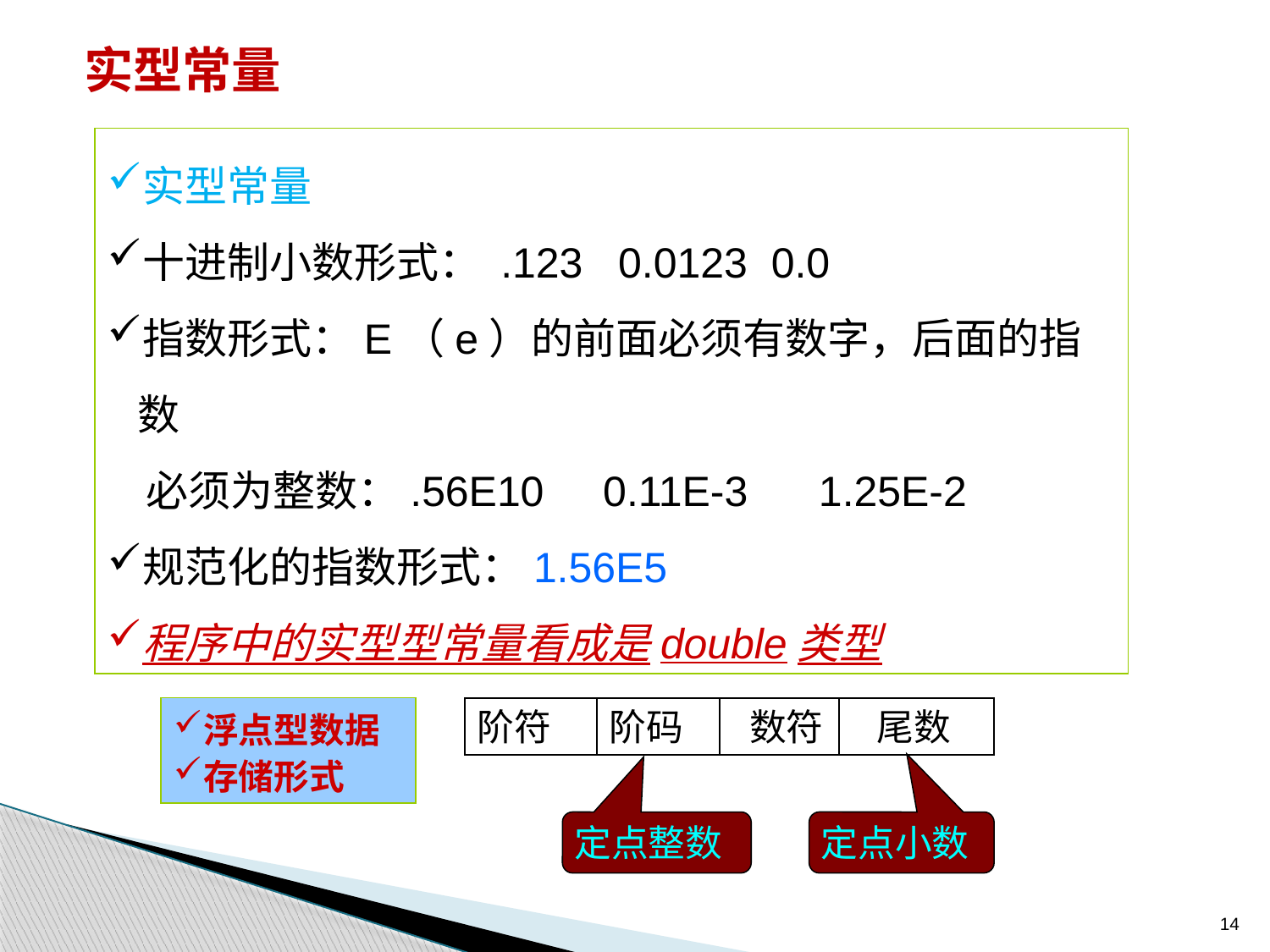

实型常量
实型常量
十进制小数形式： .123   0.0123  0.0
指数形式：E（e）的前面必须有数字，后面的指数
   必须为整数：.56E10     0.11E-3      1.25E-2
规范化的指数形式：1.56E5
程序中的实型型常量看成是double类型
浮点型数据
存储形式
阶符
阶码
 数符
  尾数
定点整数
定点小数

14